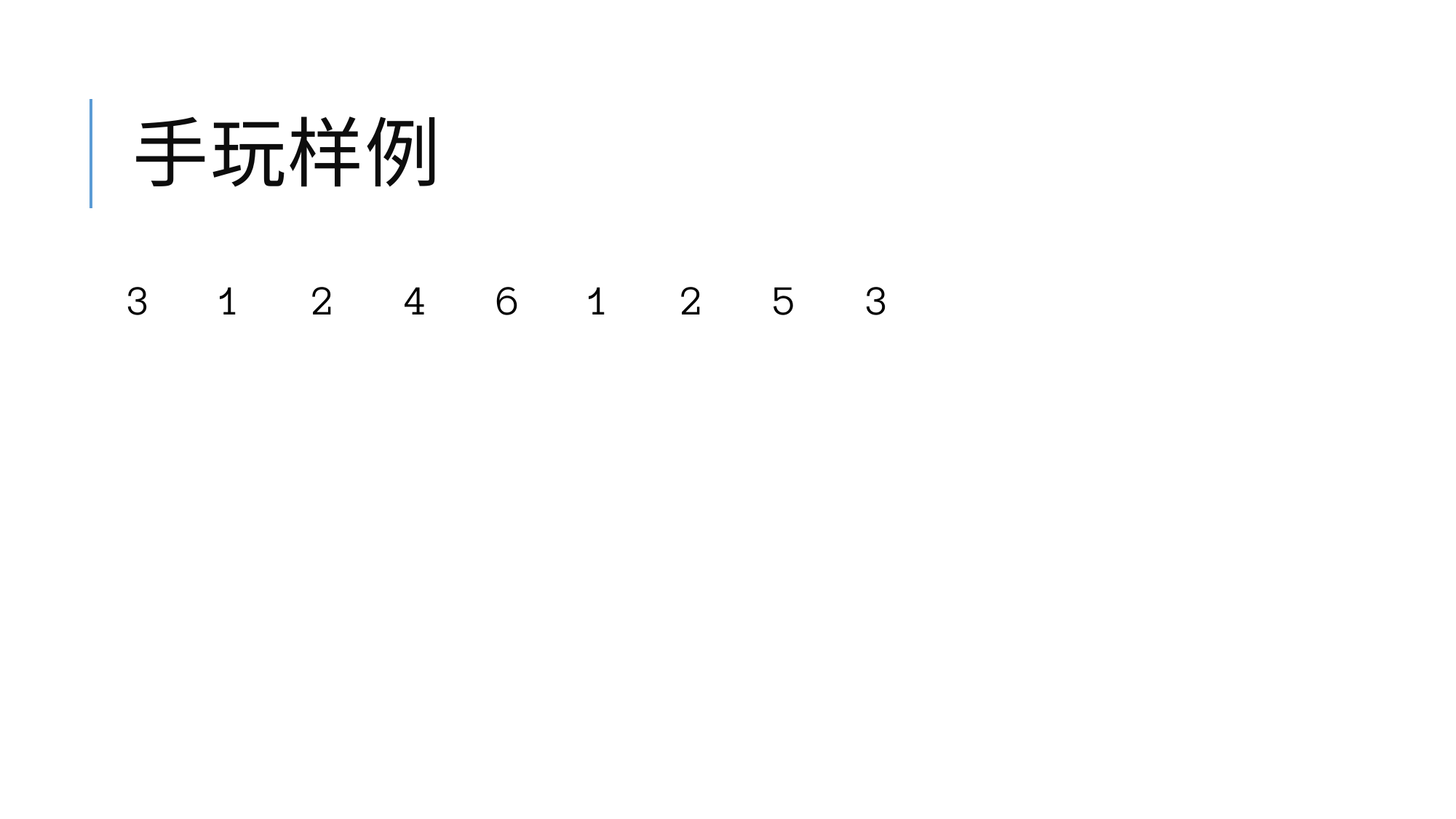

# 手玩样例
3   1   2   4   6   1   2   5   3